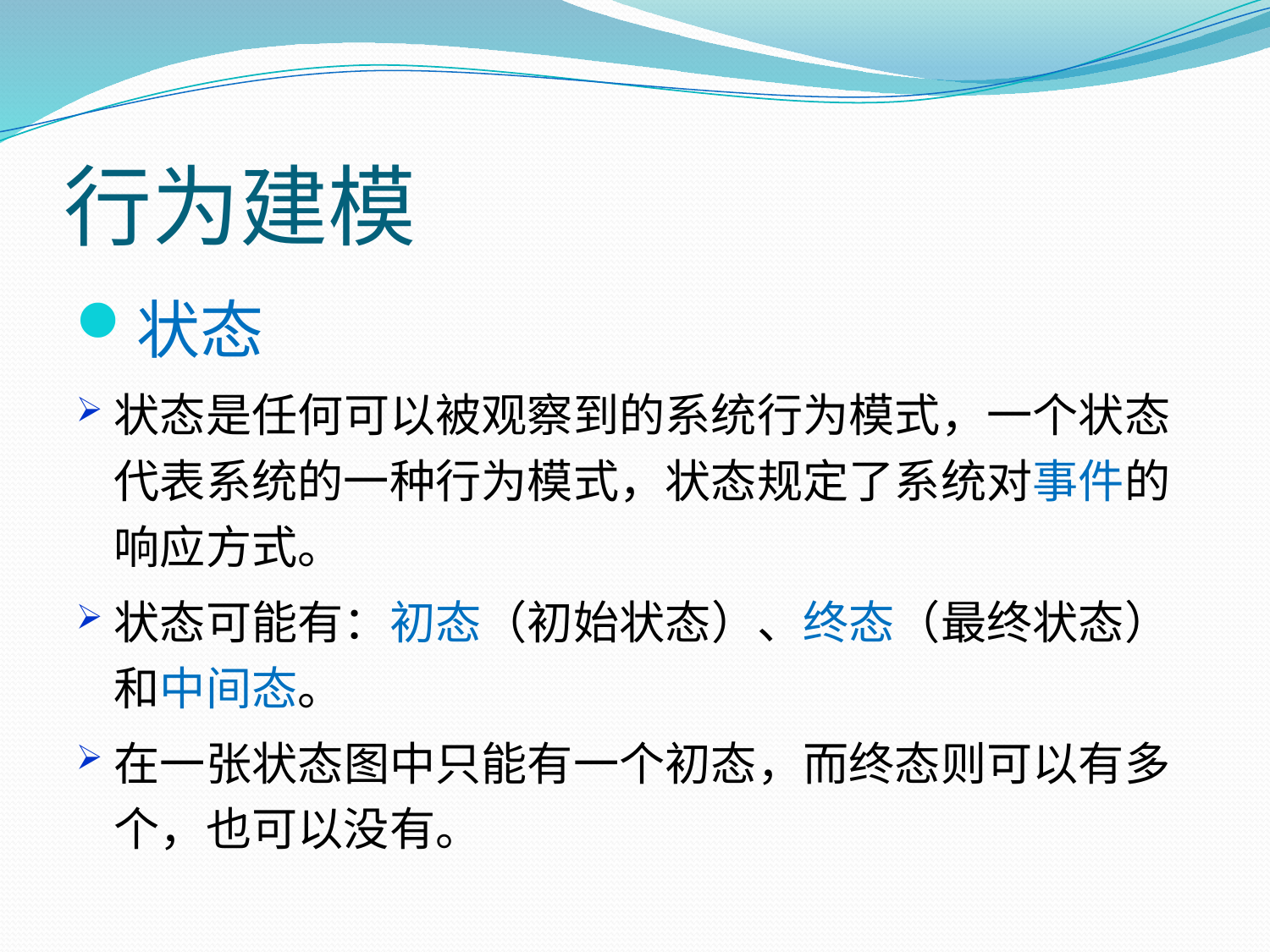

# 行为建模
状态
状态是任何可以被观察到的系统行为模式，一个状态代表系统的一种行为模式，状态规定了系统对事件的响应方式。
状态可能有：初态（初始状态）、终态（最终状态）和中间态。
在一张状态图中只能有一个初态，而终态则可以有多个，也可以没有。